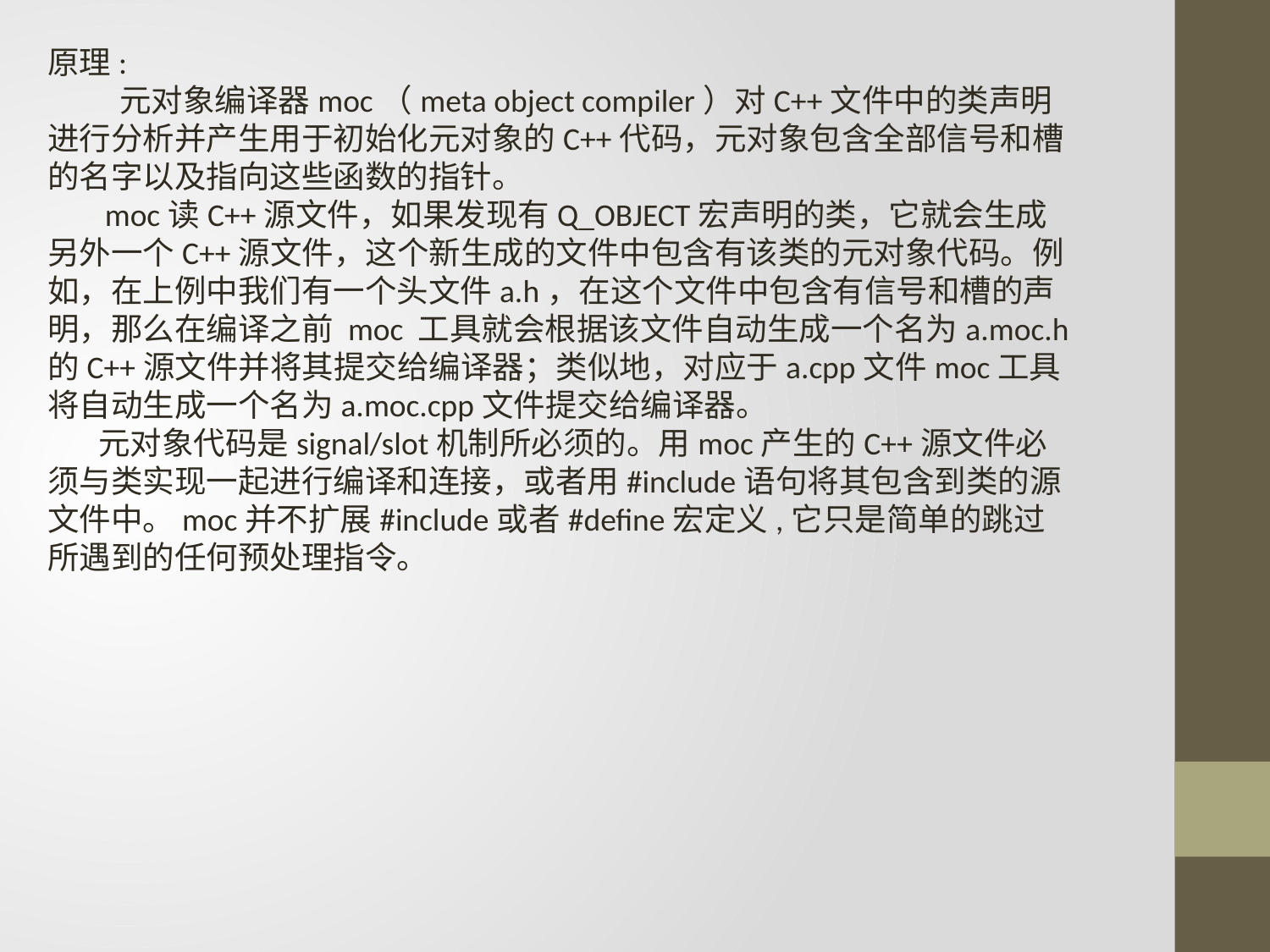

原理:
         元对象编译器moc（meta object compiler）对C++文件中的类声明进行分析并产生用于初始化元对象的C++代码，元对象包含全部信号和槽的名字以及指向这些函数的指针。
        moc读C++源文件，如果发现有Q_OBJECT宏声明的类，它就会生成另外一个C++源文件，这个新生成的文件中包含有该类的元对象代码。例如，在上例中我们有一个头文件a.h，在这个文件中包含有信号和槽的声明，那么在编译之前 moc 工具就会根据该文件自动生成一个名为a.moc.h的C++源文件并将其提交给编译器；类似地，对应于a.cpp文件moc工具将自动生成一个名为a.moc.cpp文件提交给编译器。
      元对象代码是signal/slot机制所必须的。用moc产生的C++源文件必须与类实现一起进行编译和连接，或者用#include语句将其包含到类的源文件中。moc并不扩展#include或者#define宏定义,它只是简单的跳过所遇到的任何预处理指令。